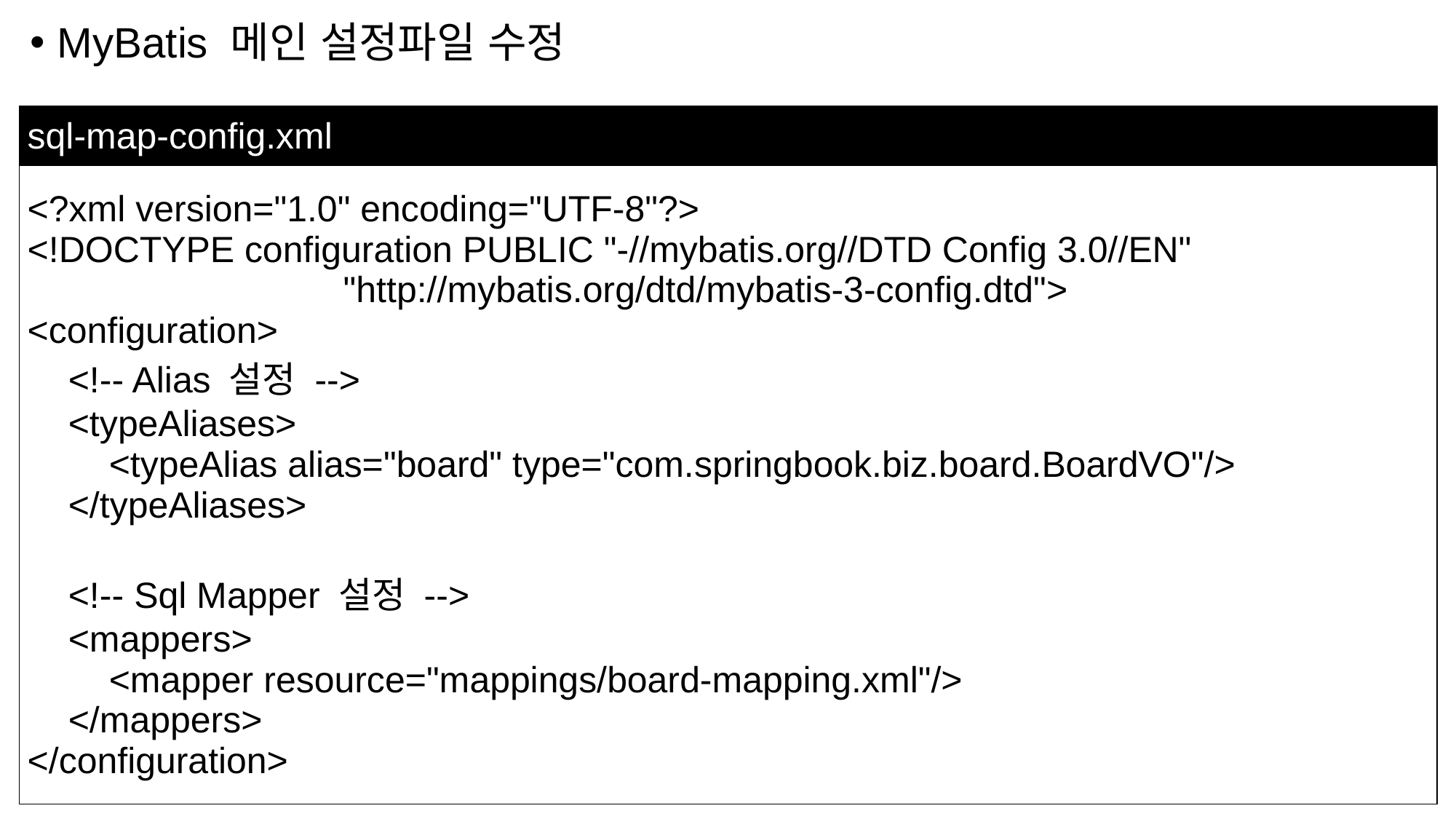

MyBatis 메인 설정파일 수정
| sql-map-config.xml |
| --- |
| <?xml version="1.0" encoding="UTF-8"?> <!DOCTYPE configuration PUBLIC "-//mybatis.org//DTD Config 3.0//EN" "http://mybatis.org/dtd/mybatis-3-config.dtd"> <configuration> <!-- Alias 설정 --> <typeAliases> <typeAlias alias="board" type="com.springbook.biz.board.BoardVO"/> </typeAliases> <!-- Sql Mapper 설정 --> <mappers> <mapper resource="mappings/board-mapping.xml"/> </mappers> </configuration> |